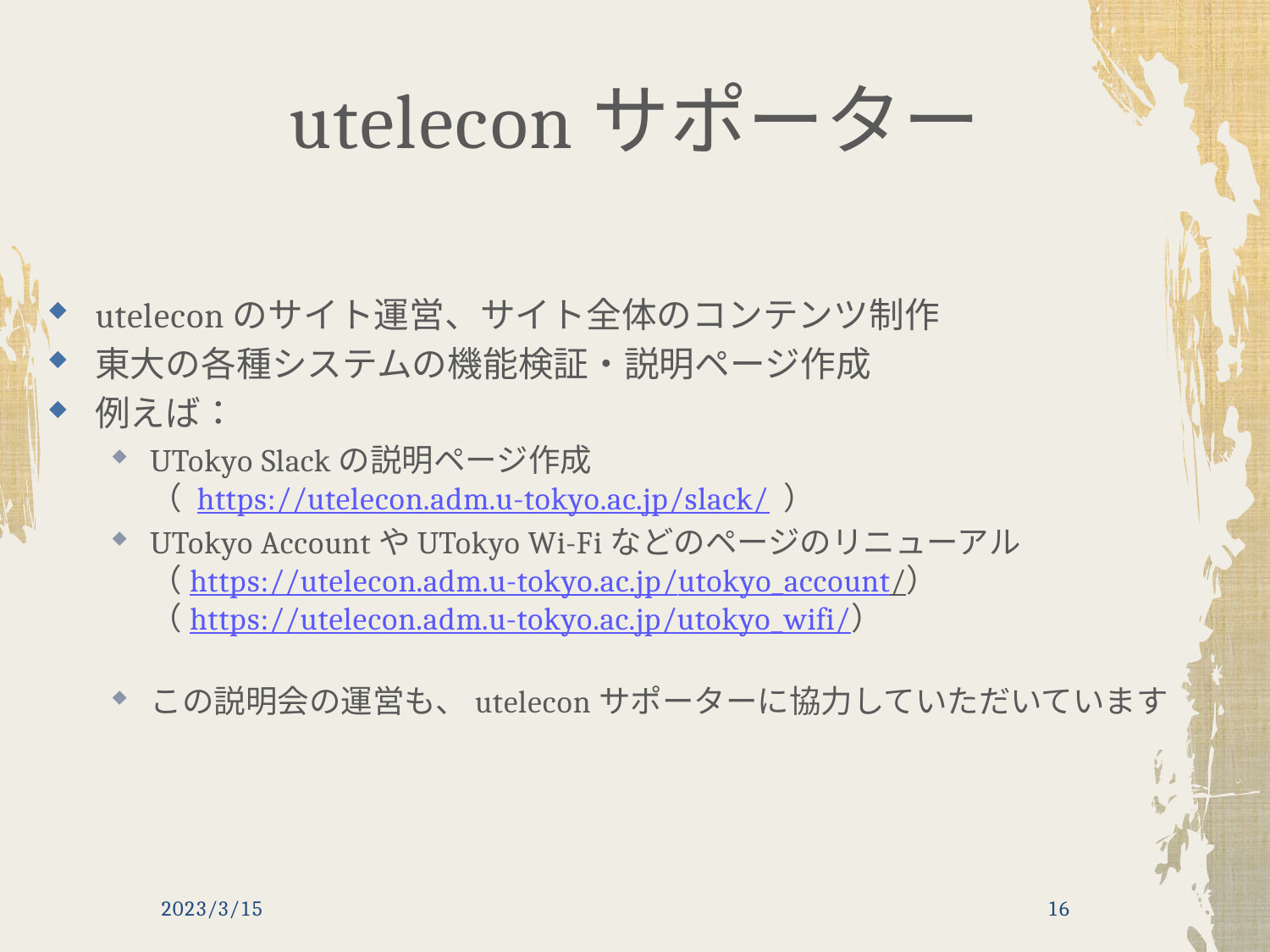

# uteleconサポーター
uteleconのサイト運営、サイト全体のコンテンツ制作
東大の各種システムの機能検証・説明ページ作成
例えば：
UTokyo Slackの説明ページ作成
（ https://utelecon.adm.u-tokyo.ac.jp/slack/ ）
UTokyo AccountやUTokyo Wi-Fiなどのページのリニューアル
（https://utelecon.adm.u-tokyo.ac.jp/utokyo_account/）
（https://utelecon.adm.u-tokyo.ac.jp/utokyo_wifi/）
この説明会の運営も、uteleconサポーターに協力していただいています

2023/3/15
16